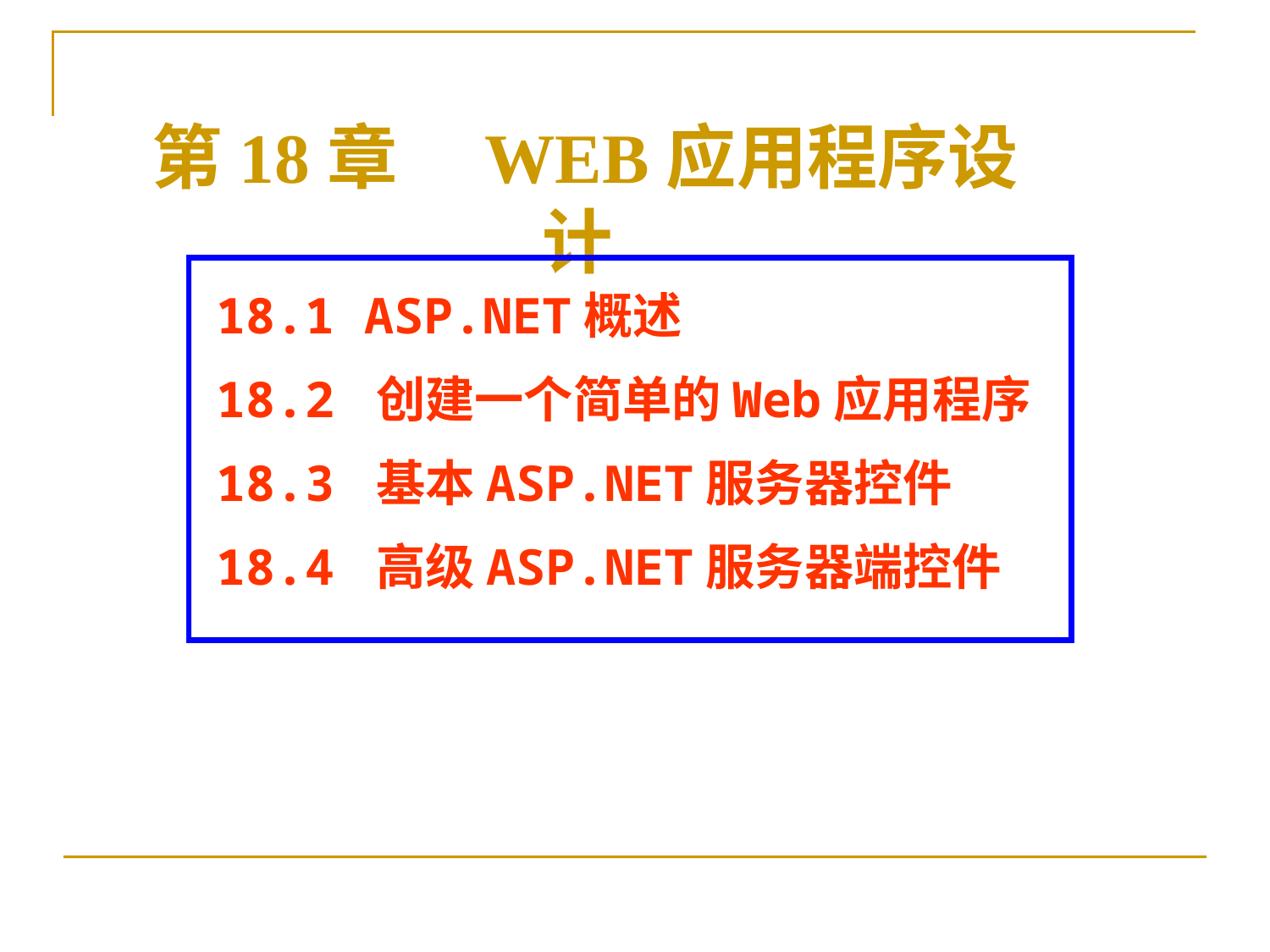

第18章　Web应用程序设计
18.1 ASP.NET概述
18.2 创建一个简单的Web应用程序
18.3 基本ASP.NET服务器控件
18.4 高级ASP.NET服务器端控件